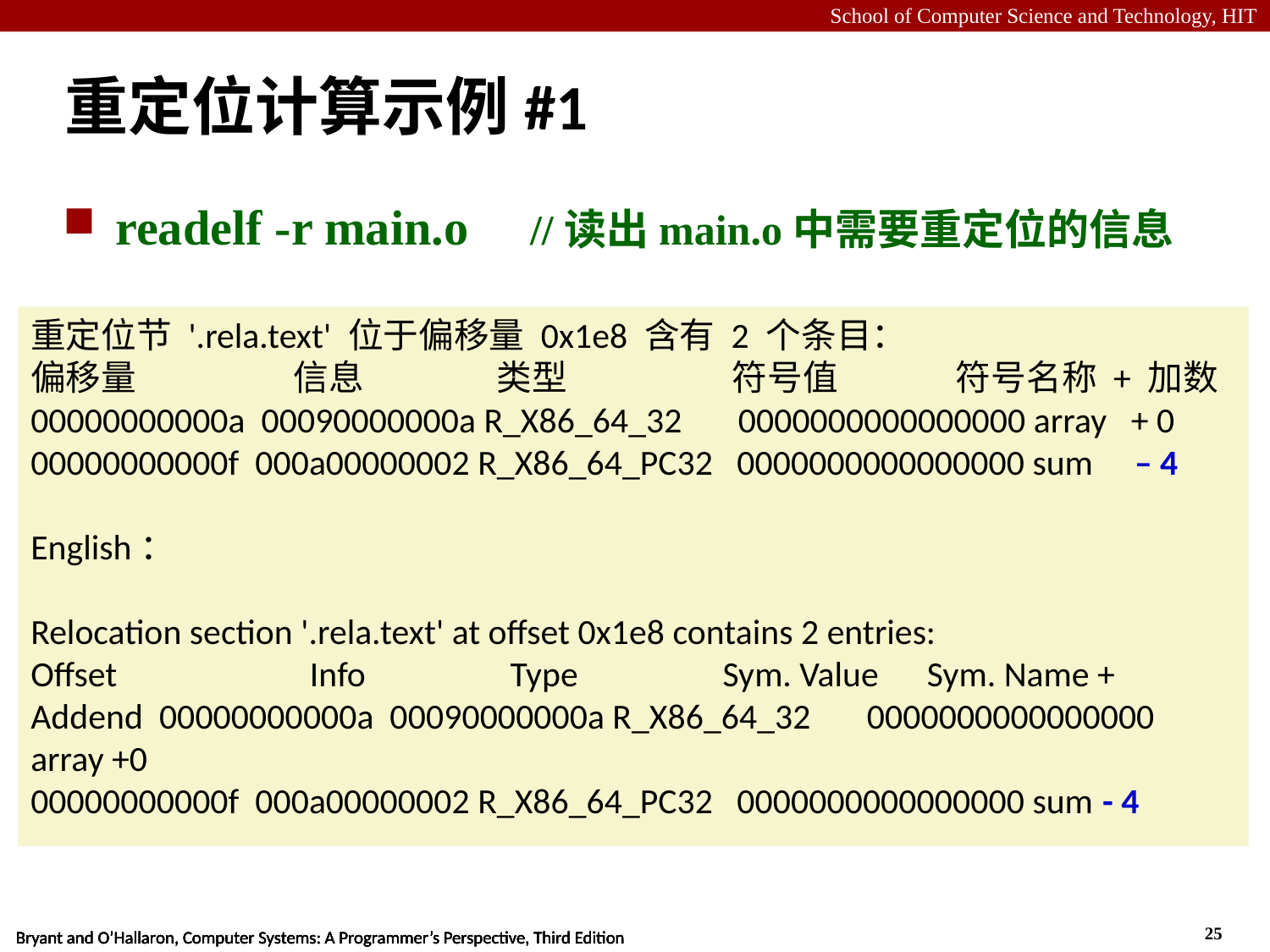

# 重定位计算示例#1
readelf -r main.o     //读出main.o中需要重定位的信息
重定位节 '.rela.text' 位于偏移量 0x1e8 含有 2 个条目：
偏移量                    信息                 类型                     符号值               符号名称 + 加数
00000000000a  00090000000a R_X86_64_32       0000000000000000 array   + 0 00000000000f  000a00000002 R_X86_64_PC32   0000000000000000 sum     – 4

English：

Relocation section '.rela.text' at offset 0x1e8 contains 2 entries:
Offset                        Info                  Type                  Sym. Value      Sym. Name + Addend  00000000000a  00090000000a R_X86_64_32       0000000000000000 array +0
00000000000f  000a00000002 R_X86_64_PC32   0000000000000000 sum - 4